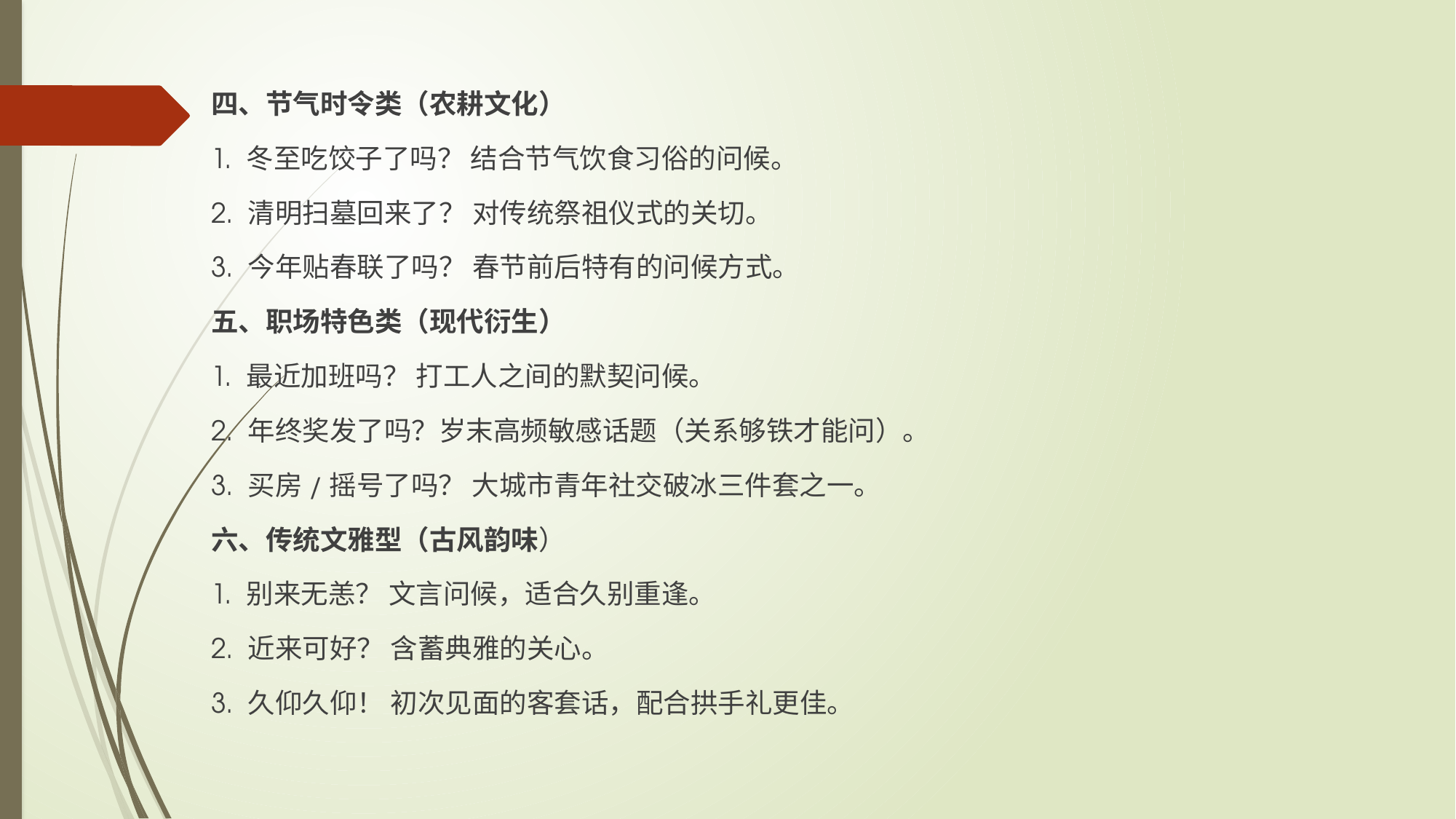

四、节气时令类（农耕文化）
1. 冬至吃饺子了吗？ 结合节气饮食习俗的问候。
2. 清明扫墓回来了？ 对传统祭祖仪式的关切。
3. 今年贴春联了吗？ 春节前后特有的问候方式。
五、职场特色类（现代衍生）
1. 最近加班吗？ 打工人之间的默契问候。
2. 年终奖发了吗？岁末高频敏感话题（关系够铁才能问）。
3. 买房/摇号了吗？ 大城市青年社交破冰三件套之一。
六、传统文雅型（古风韵味）
1. 别来无恙？ 文言问候，适合久别重逢。
2. 近来可好？ 含蓄典雅的关心。
3. 久仰久仰！ 初次见面的客套话，配合拱手礼更佳。

#